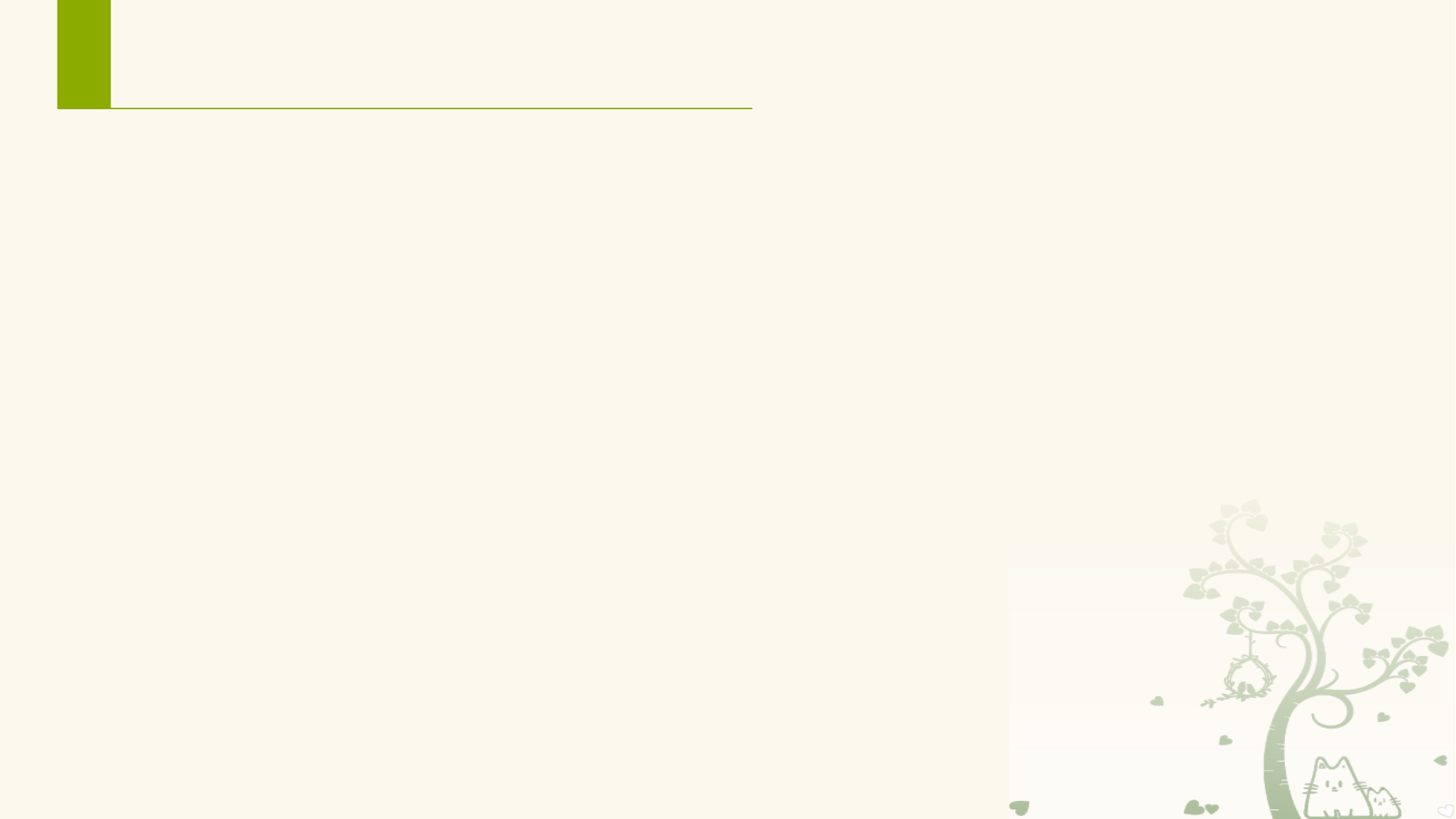

# 8.2.5 AsyncTask 异步任务
Thread+Handler 缺陷
线程的开销较大，如果每个任务都要创建一个线程，那么程序的效率要低很多。
线程无法管理，匿名线程创建并启动后就不受程序的控制了，如果有很多个请求发送，那么就会启动非常多的线程，系统将不堪重负。
另外，在新线程中更新UI还必须要引入handler，这让代码看上去非常臃肿。
AsyncTask的特点是任务在主UI线程之外运行，而回调方法是在主UI线程中，这就有效地避免了使用Handler带来的麻烦。